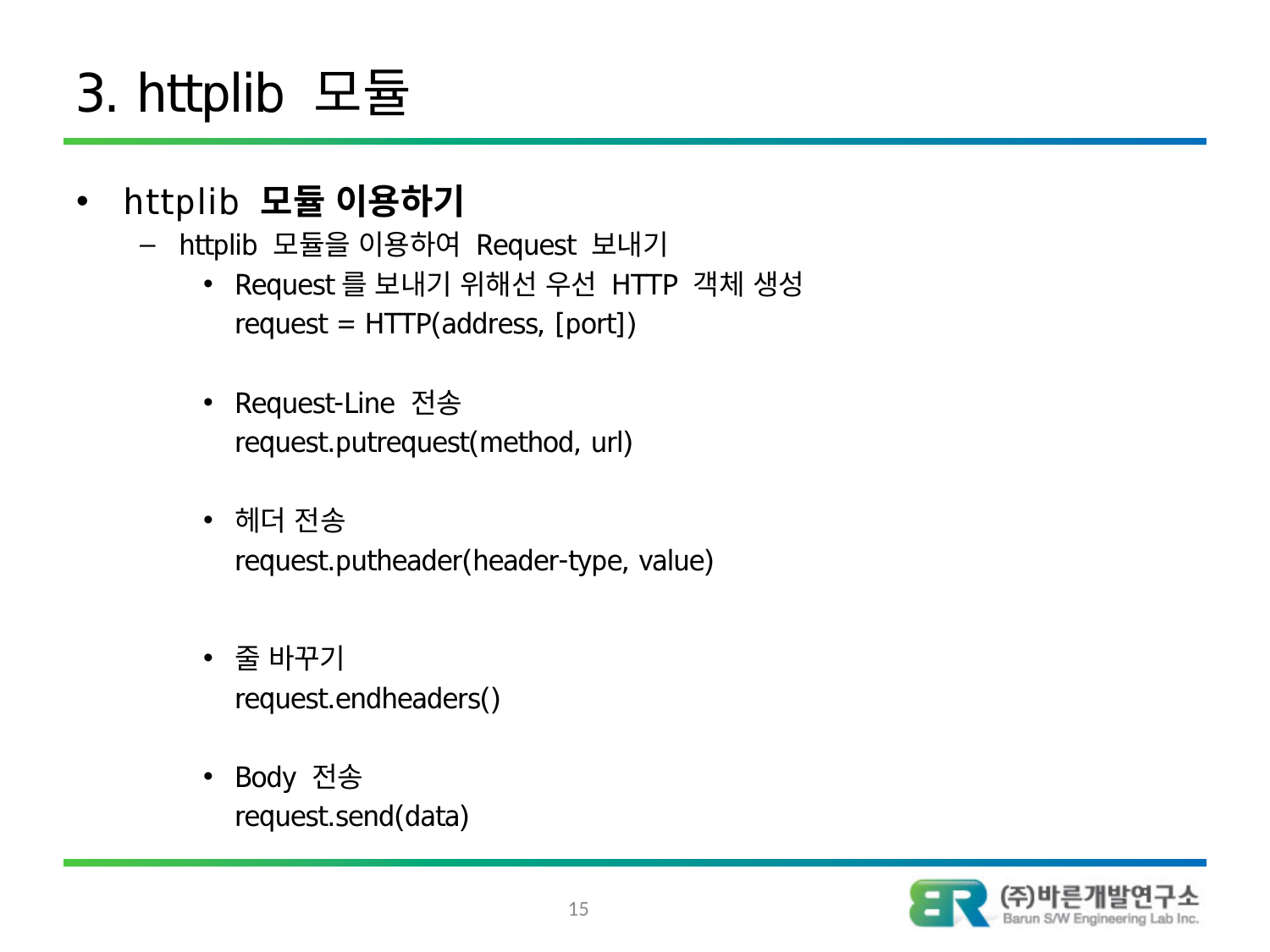

# 3. httplib 모듈
httplib 모듈 이용하기
httplib 모듈을 이용하여 Request 보내기
Request를 보내기 위해선 우선 HTTP 객체 생성
	request = HTTP(address, [port])

Request-Line 전송
	request.putrequest(method, url)

헤더 전송
	request.putheader(header-type, value)

줄 바꾸기
	request.endheaders()

Body 전송
	request.send(data)

15